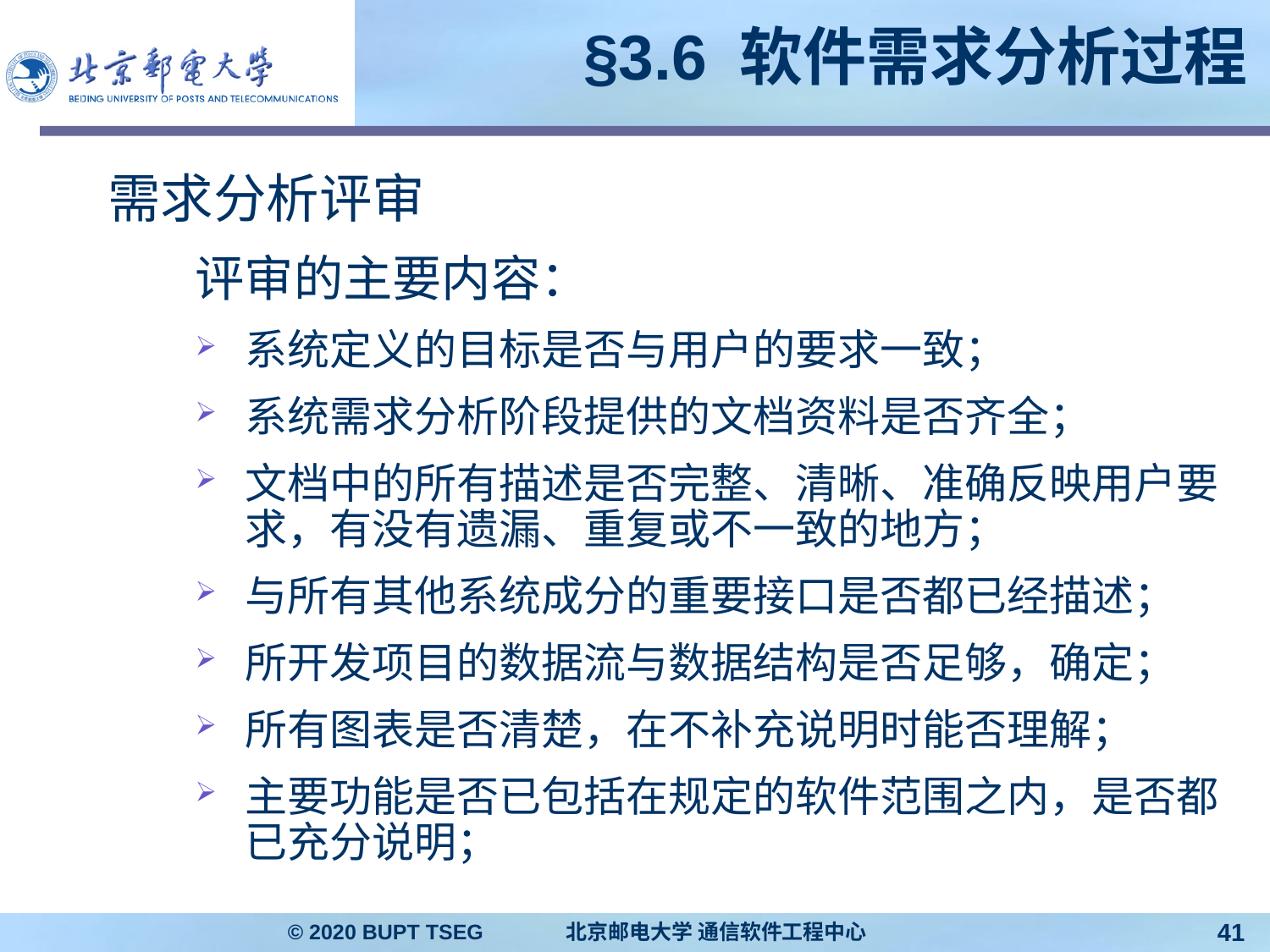

# §3.6 软件需求分析过程
需求分析评审
评审的主要内容：
系统定义的目标是否与用户的要求一致；
系统需求分析阶段提供的文档资料是否齐全；
文档中的所有描述是否完整、清晰、准确反映用户要求，有没有遗漏、重复或不一致的地方；
与所有其他系统成分的重要接口是否都已经描述；
所开发项目的数据流与数据结构是否足够，确定；
所有图表是否清楚，在不补充说明时能否理解；
主要功能是否已包括在规定的软件范围之内，是否都已充分说明；
© 2020 BUPT TSEG             北京邮电大学 通信软件工程中心